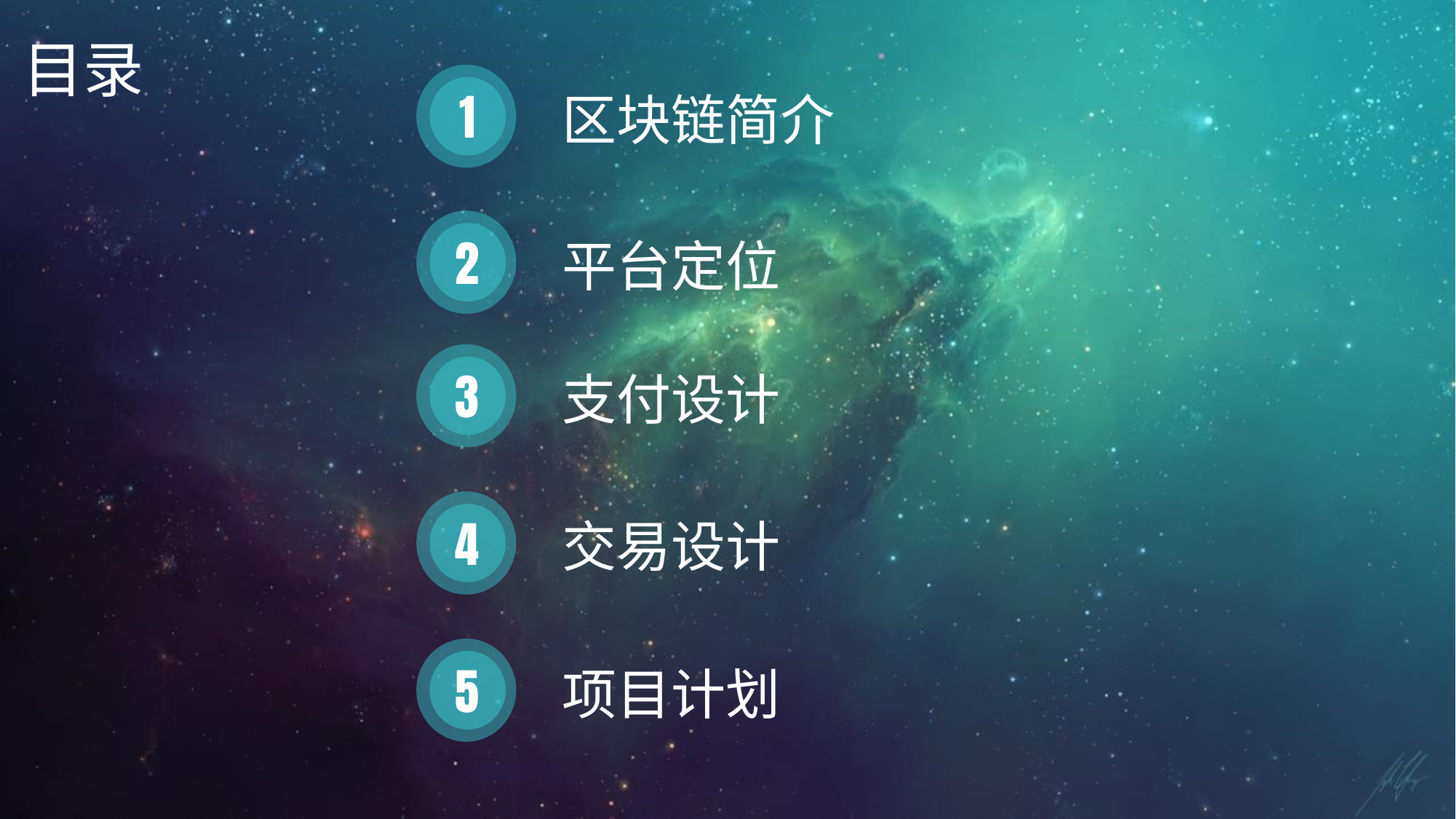

目录

1
区块链简介

2
平台定位

3
支付设计

4
交易设计

5
项目计划